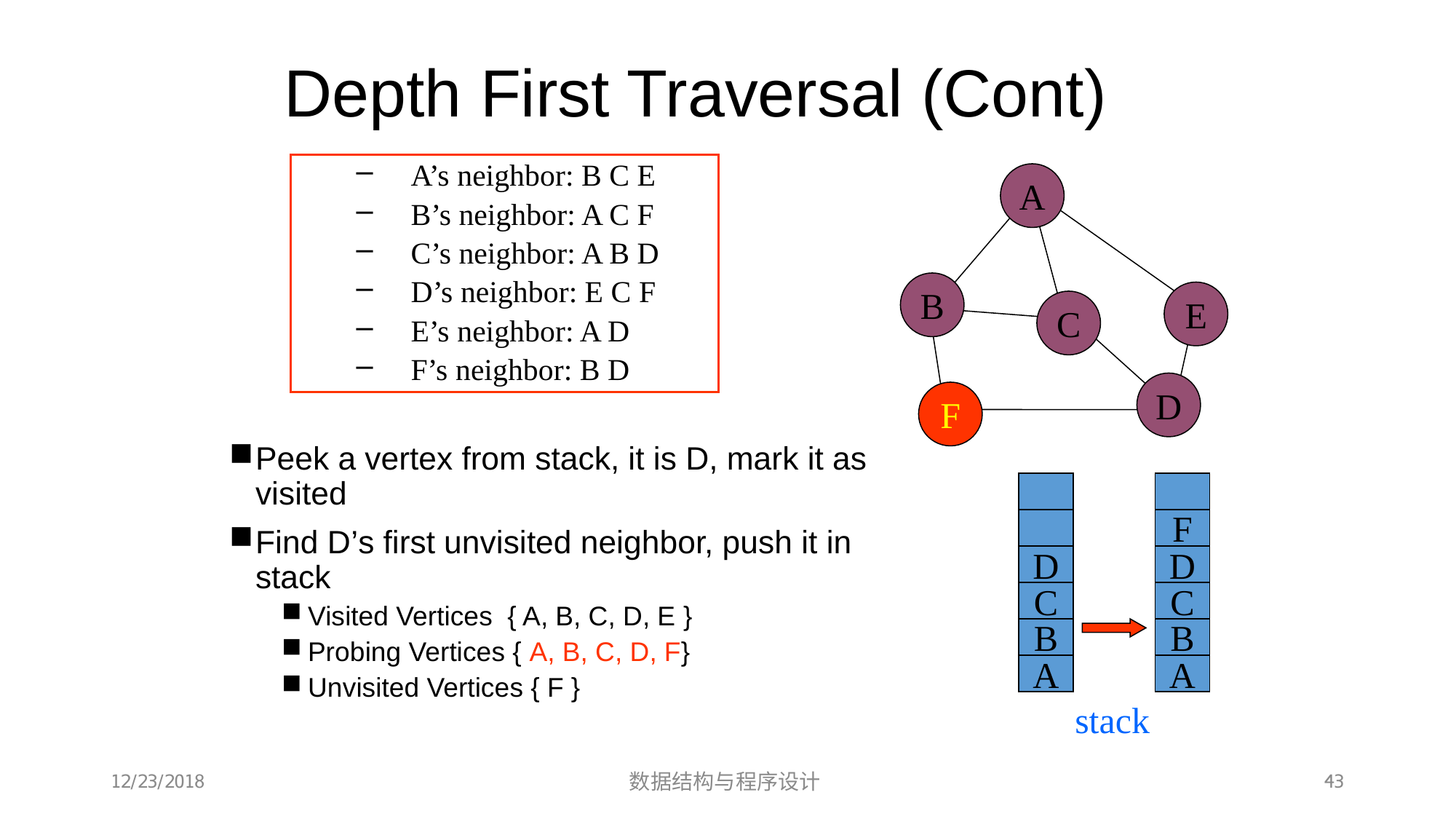

# Depth First Traversal (Cont)
A’s neighbor: B C E
B’s neighbor: A C F
C’s neighbor: A B D
D’s neighbor: E C F
E’s neighbor: A D
F’s neighbor: B D
A

B
E
C

D
F

Peek a vertex from stack, it is D, mark it as visited
Find D’s first unvisited neighbor, push it in stack
Visited Vertices  { A, B, C, D, E }
Probing Vertices { A, B, C, D, F}
Unvisited Vertices { F }

F
D
D
C
C
B

B
A
A
stack
12/23/2018
数据结构与程序设计
43